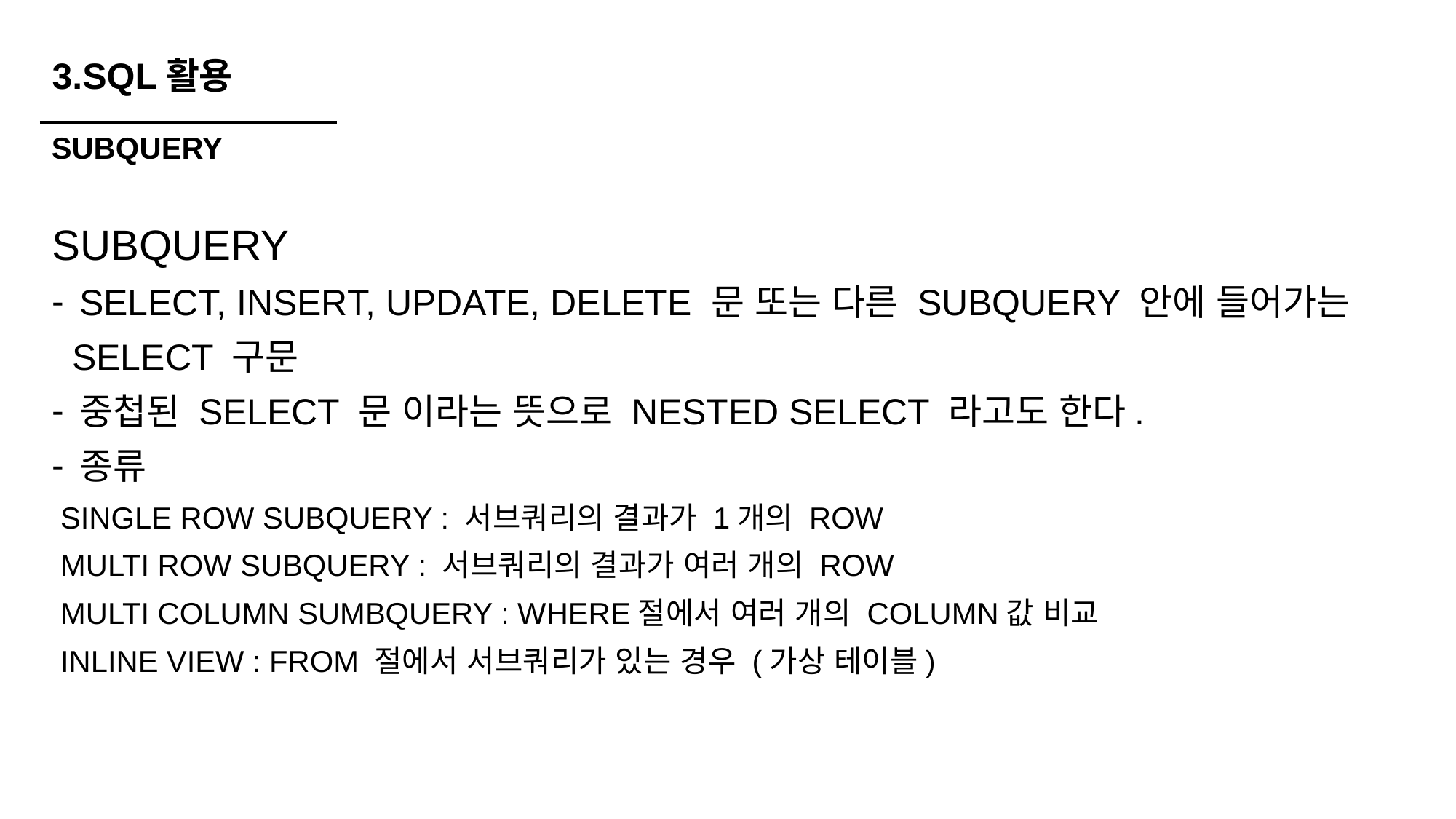

# 3.SQL활용
SUBQUERY
SUBQUERY
SELECT, INSERT, UPDATE, DELETE 문 또는 다른 SUBQUERY 안에 들어가는
  SELECT 구문
중첩된 SELECT 문 이라는 뜻으로 NESTED SELECT 라고도 한다.
종류
 SINGLE ROW SUBQUERY : 서브쿼리의 결과가 1개의 ROW
 MULTI ROW SUBQUERY : 서브쿼리의 결과가 여러 개의 ROW
 MULTI COLUMN SUMBQUERY : WHERE절에서 여러 개의 COLUMN값 비교
 INLINE VIEW : FROM 절에서 서브쿼리가 있는 경우 (가상 테이블)